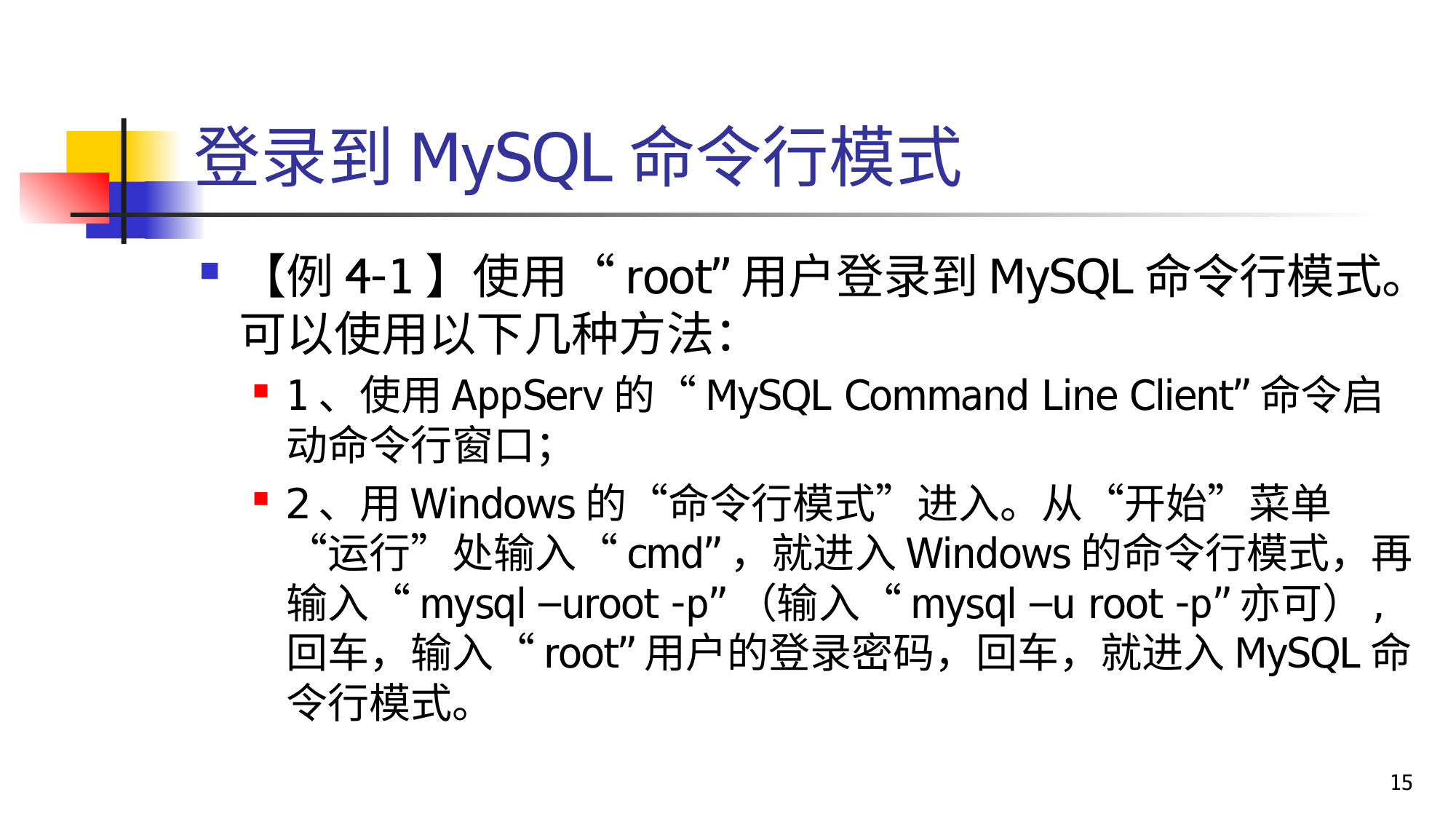

# 登录到MySQL命令行模式
【例4-1】使用“root”用户登录到MySQL命令行模式。可以使用以下几种方法：
1、使用AppServ的“MySQL Command Line Client”命令启动命令行窗口；
2、用Windows的“命令行模式”进入。从“开始”菜单“运行”处输入“cmd”，就进入Windows的命令行模式，再输入“mysql –uroot -p”（输入“mysql –u root -p”亦可）,回车，输入“root”用户的登录密码，回车，就进入MySQL命令行模式。

15